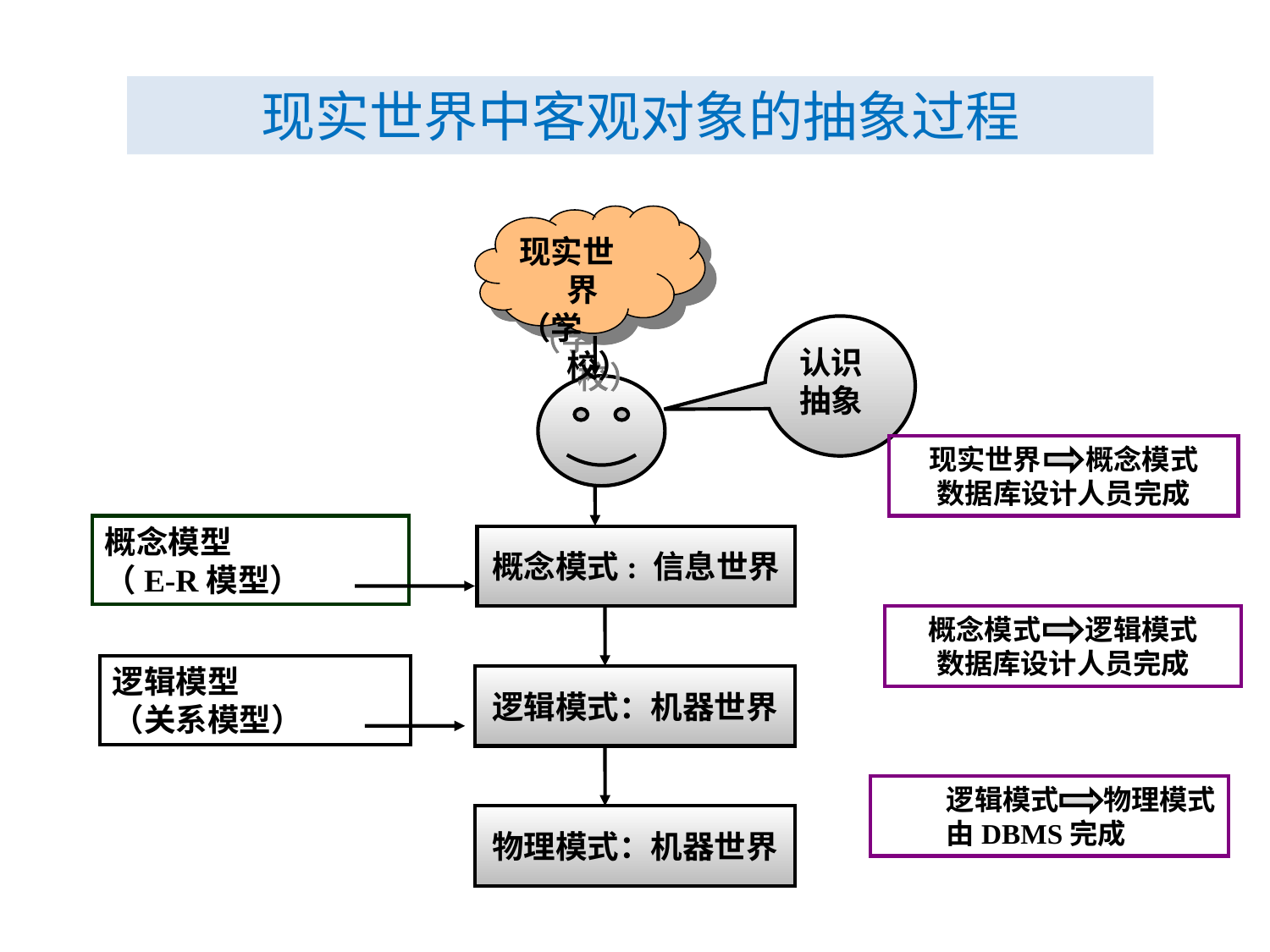

# 现实世界中客观对象的抽象过程
现实世界
（学校）
认识
抽象

现实世界       概念模式
数据库设计人员完成

概念模型
（E-R模型）

概念模式: 信息世界

概念模式       逻辑模式
数据库设计人员完成

逻辑模型
（关系模型）

逻辑模式：机器世界

逻辑模式       物理模式
由DBMS完成

物理模式：机器世界